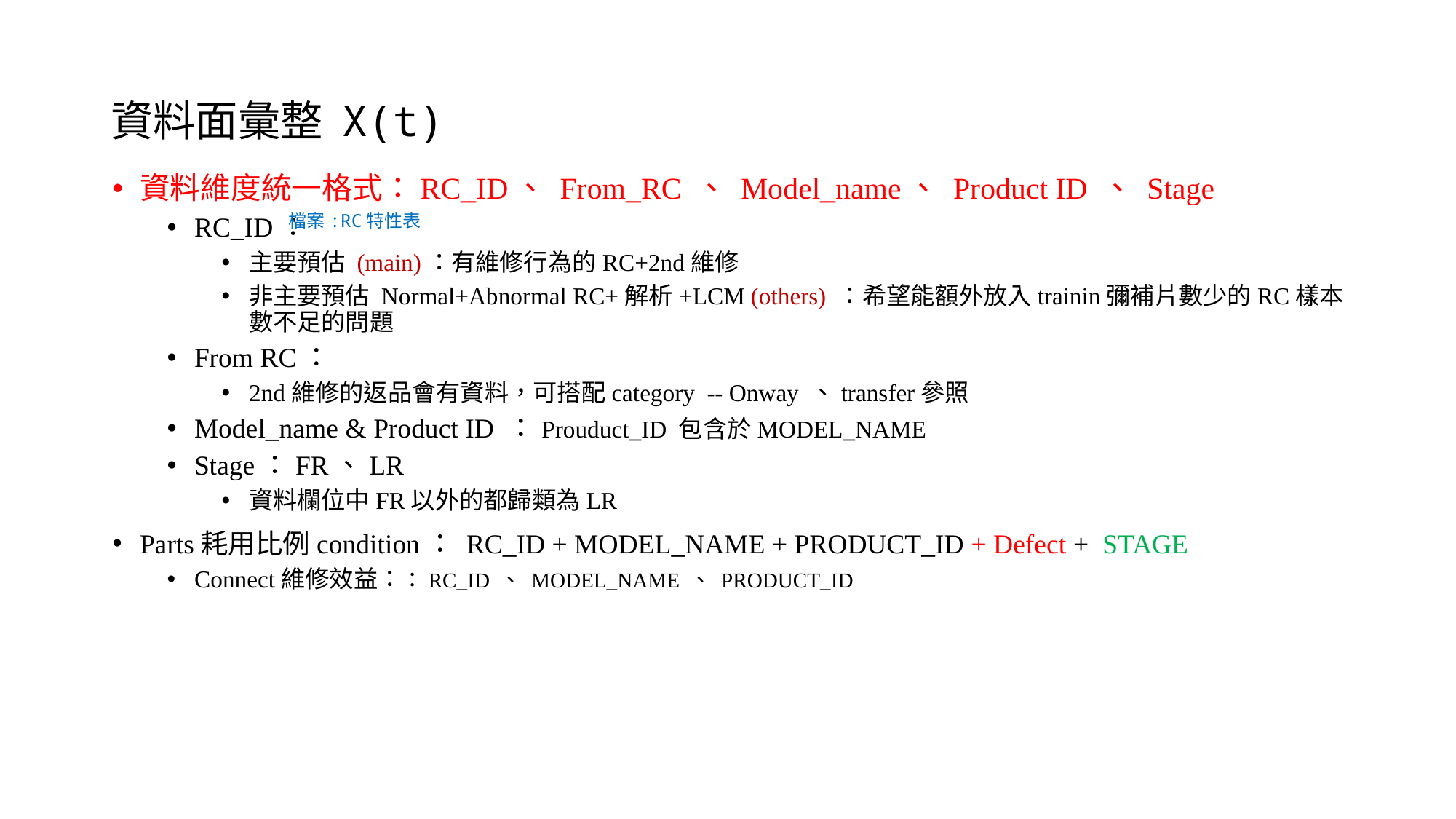

# 資料面彙整 X(t)
資料維度統一格式：RC_ID、 From_RC 、 Model_name、 Product ID 、 Stage
RC_ID：
主要預估 (main)：有維修行為的RC+2nd維修
非主要預估 Normal+Abnormal RC+解析+LCM (others) ：希望能額外放入trainin彌補片數少的RC樣本數不足的問題
From RC：
2nd維修的返品會有資料，可搭配category  -- Onway 、transfer參照
Model_name & Product ID ：Prouduct_ID 包含於MODEL_NAME
Stage：FR、LR
資料欄位中FR以外的都歸類為LR
Parts耗用比例condition： RC_ID + MODEL_NAME + PRODUCT_ID + Defect +  STAGE
Connect維修效益：：RC_ID 、 MODEL_NAME 、 PRODUCT_ID
檔案:RC特性表